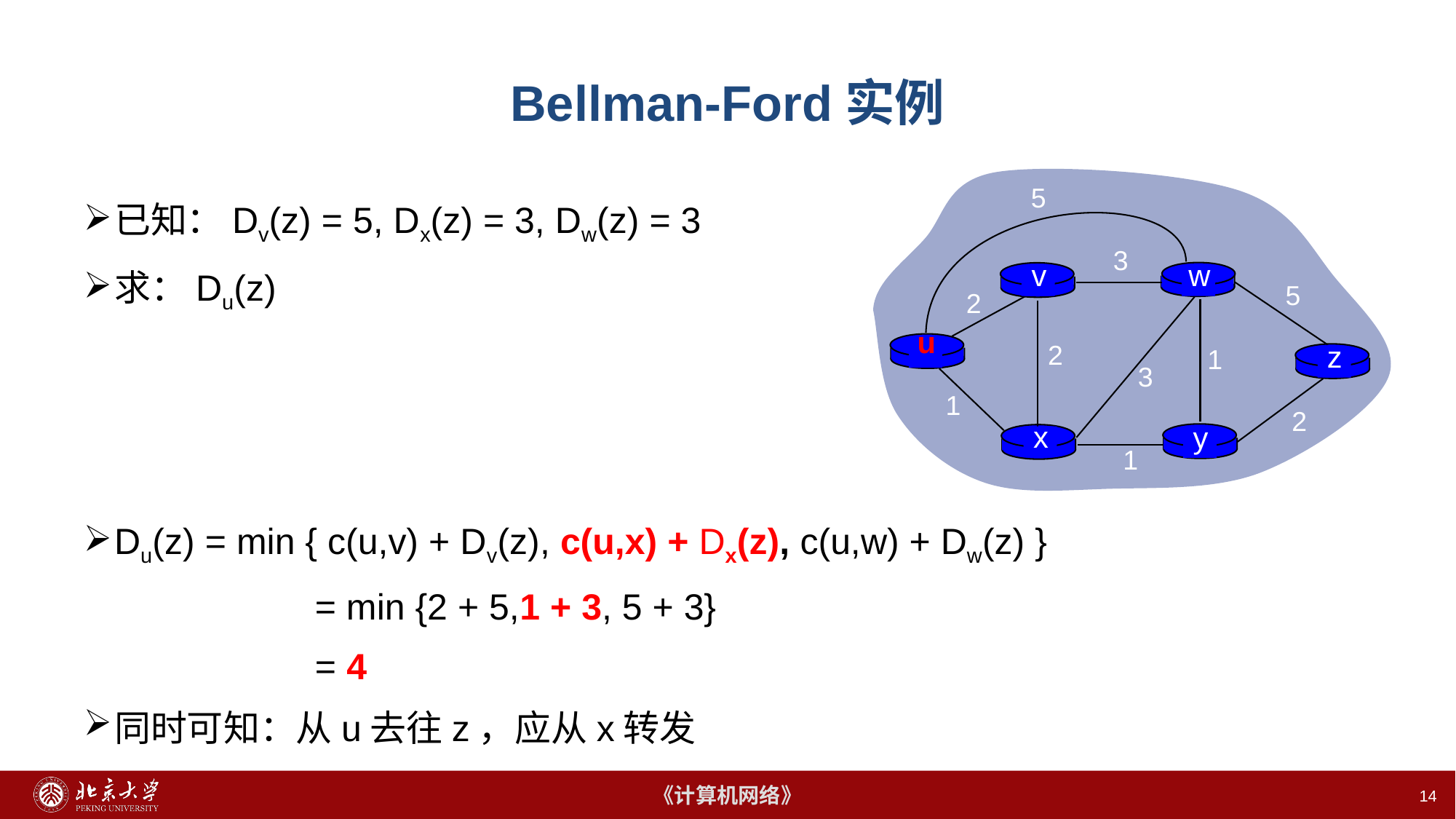

# Bellman-Ford实例

5

3
v

w

5

2

u

2
z

1

3

1
2
x

y

1

已知：Dv(z) = 5, Dx(z) = 3, Dw(z) = 3
求：Du(z)

Du(z) = min { c(u,v) + Dv(z), c(u,x) + Dx(z), c(u,w) + Dw(z) }
            = min {2 + 5,1 + 3, 5 + 3}
            = 4
同时可知：从u去往z，应从x转发

14